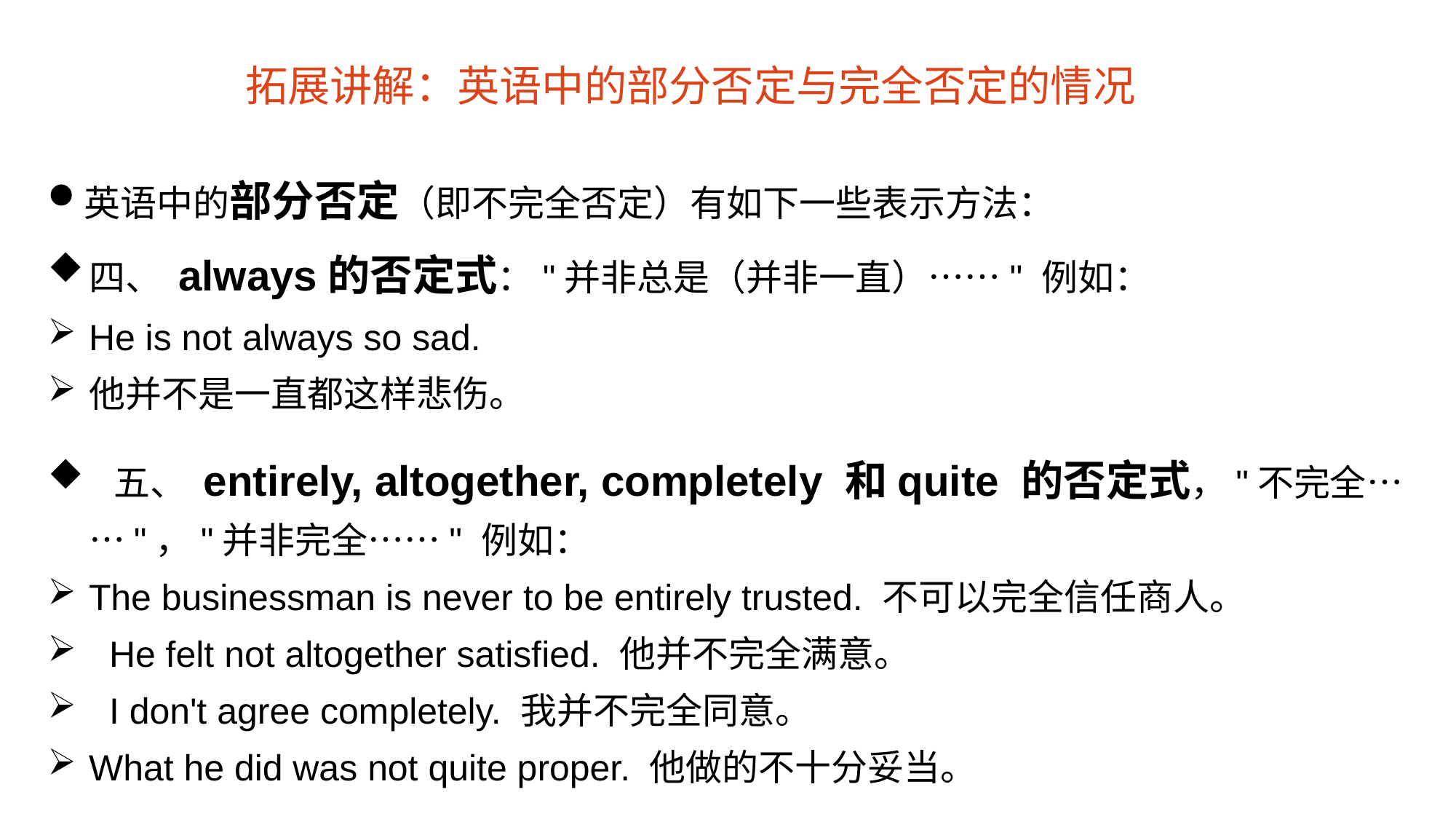

拓展讲解：英语中的部分否定与完全否定的情况
英语中的部分否定（即不完全否定）有如下一些表示方法：
四、 always的否定式："并非总是（并非一直）……" 例如：
He is not always so sad.
他并不是一直都这样悲伤。

  五、 entirely, altogether, completely 和quite 的否定式，"不完全……"，"并非完全……" 例如：
The businessman is never to be entirely trusted. 不可以完全信任商人。
  He felt not altogether satisfied. 他并不完全满意。
  I don't agree completely. 我并不完全同意。
What he did was not quite proper. 他做的不十分妥当。